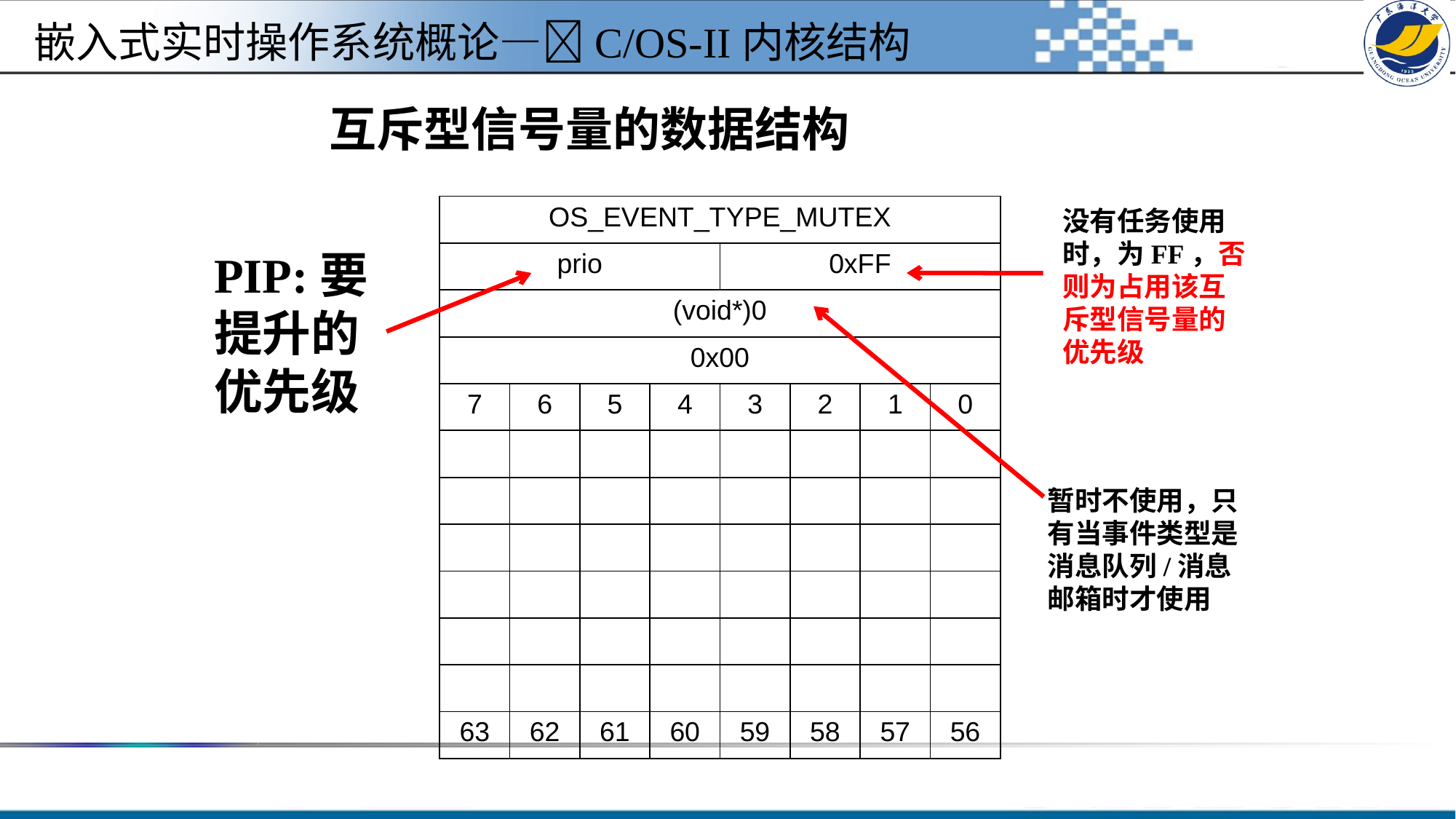

嵌入式实时操作系统概论—μC/OS-II内核结构
# 互斥型信号量的数据结构
| OS\_EVENT\_TYPE\_MUTEX |  |  |  |  |  |  |  |
| --- | --- | --- | --- | --- | --- | --- | --- |
| prio |  |  |  | 0xFF |  |  |  |
| (void\*)0 |  |  |  |  |  |  |  |
| 0x00 |  |  |  |  |  |  |  |
| 7 | 6 | 5 | 4 | 3 | 2 | 1 | 0 |
|  |  |  |  |  |  |  |  |
|  |  |  |  |  |  |  |  |
|  |  |  |  |  |  |  |  |
|  |  |  |  |  |  |  |  |
|  |  |  |  |  |  |  |  |
|  |  |  |  |  |  |  |  |
| 63 | 62 | 61 | 60 | 59 | 58 | 57 | 56 |
没有任务使用时，为FF，否则为占用该互斥型信号量的优先级
PIP:要提升的优先级
暂时不使用，只有当事件类型是消息队列/消息邮箱时才使用
68